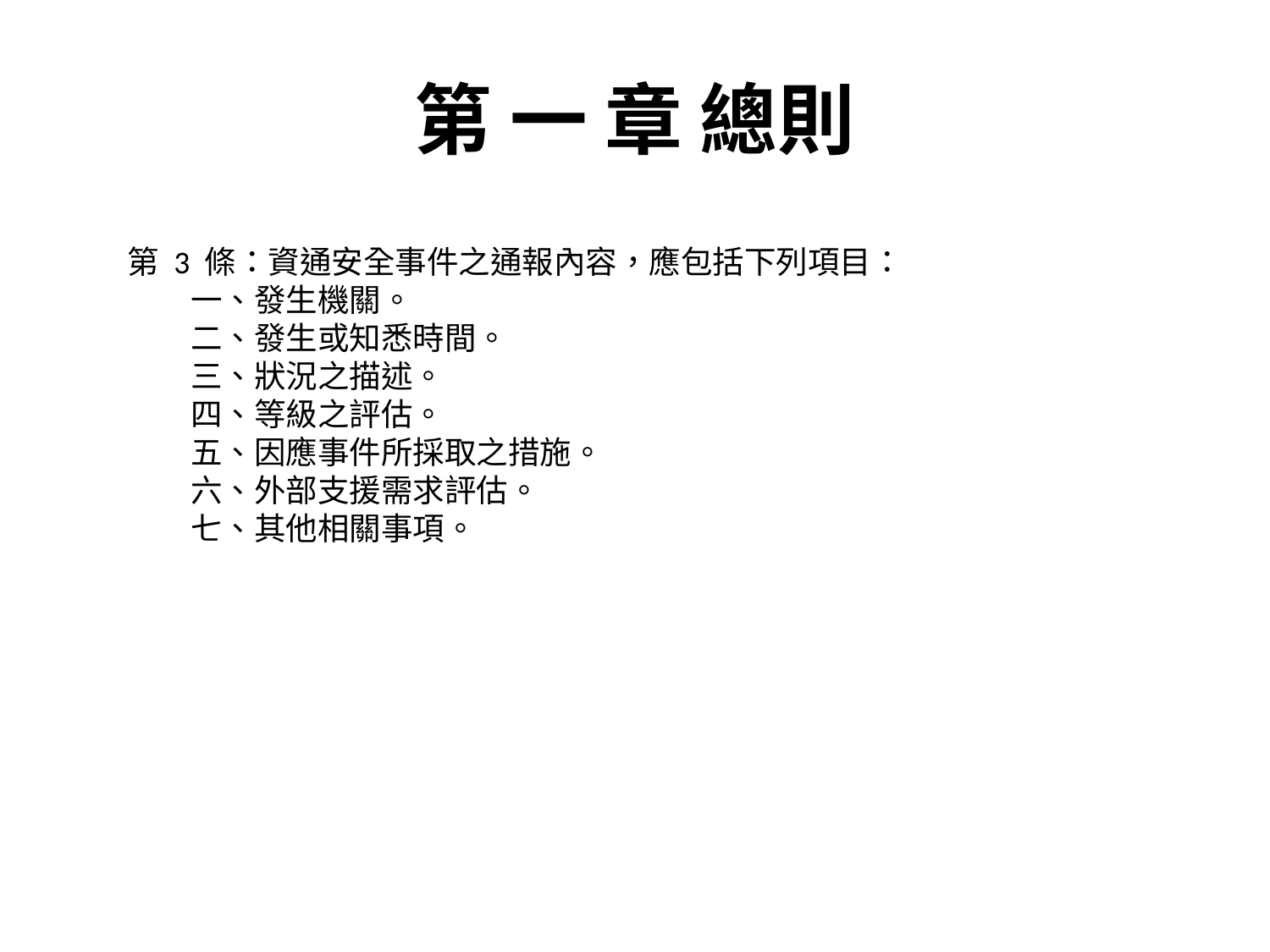

# 第 一 章 總則
第 3 條：資通安全事件之通報內容，應包括下列項目：
一、發生機關。
二、發生或知悉時間。
三、狀況之描述。
四、等級之評估。
五、因應事件所採取之措施。
六、外部支援需求評估。
七、其他相關事項。